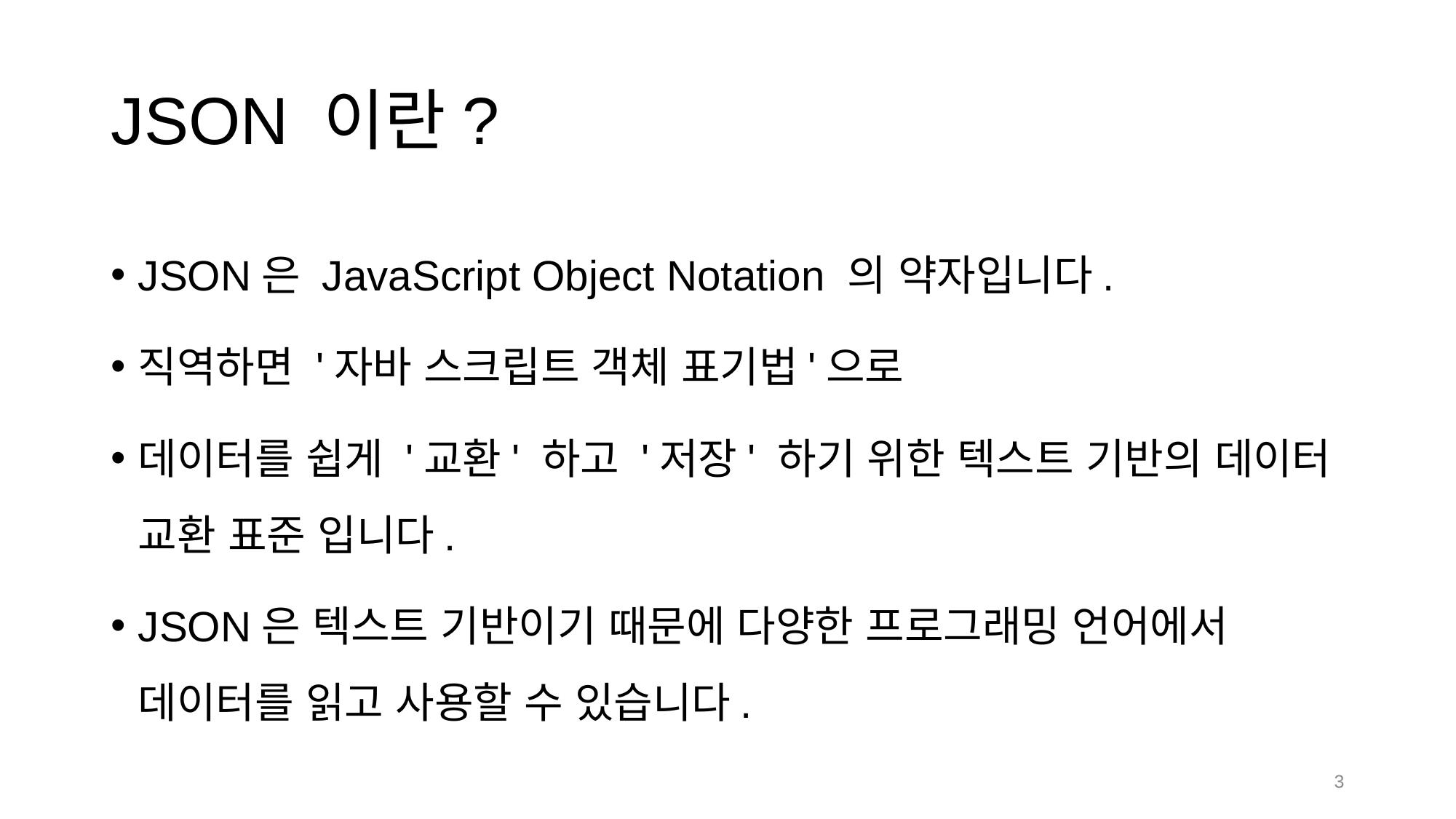

# JSON 이란?
JSON은 JavaScript Object Notation 의 약자입니다.
직역하면 '자바 스크립트 객체 표기법'으로
데이터를 쉽게 '교환' 하고 '저장' 하기 위한 텍스트 기반의 데이터 교환 표준 입니다.
JSON은 텍스트 기반이기 때문에 다양한 프로그래밍 언어에서 데이터를 읽고 사용할 수 있습니다.
3